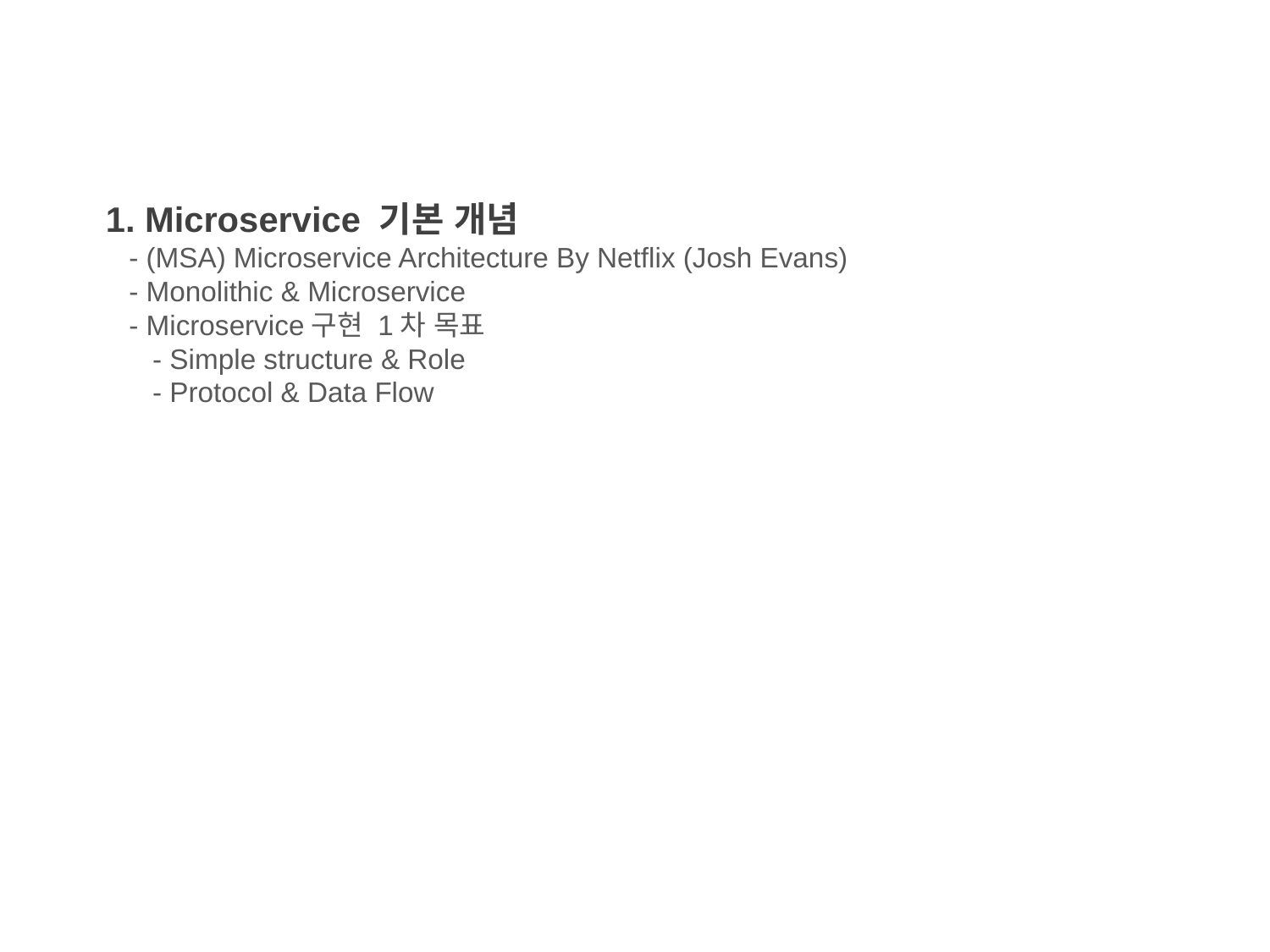

1. Microservice 기본 개념
   - (MSA) Microservice Architecture By Netflix (Josh Evans)
   - Monolithic & Microservice
   - Microservice구현 1차 목표
      - Simple structure & Role
      - Protocol & Data Flow